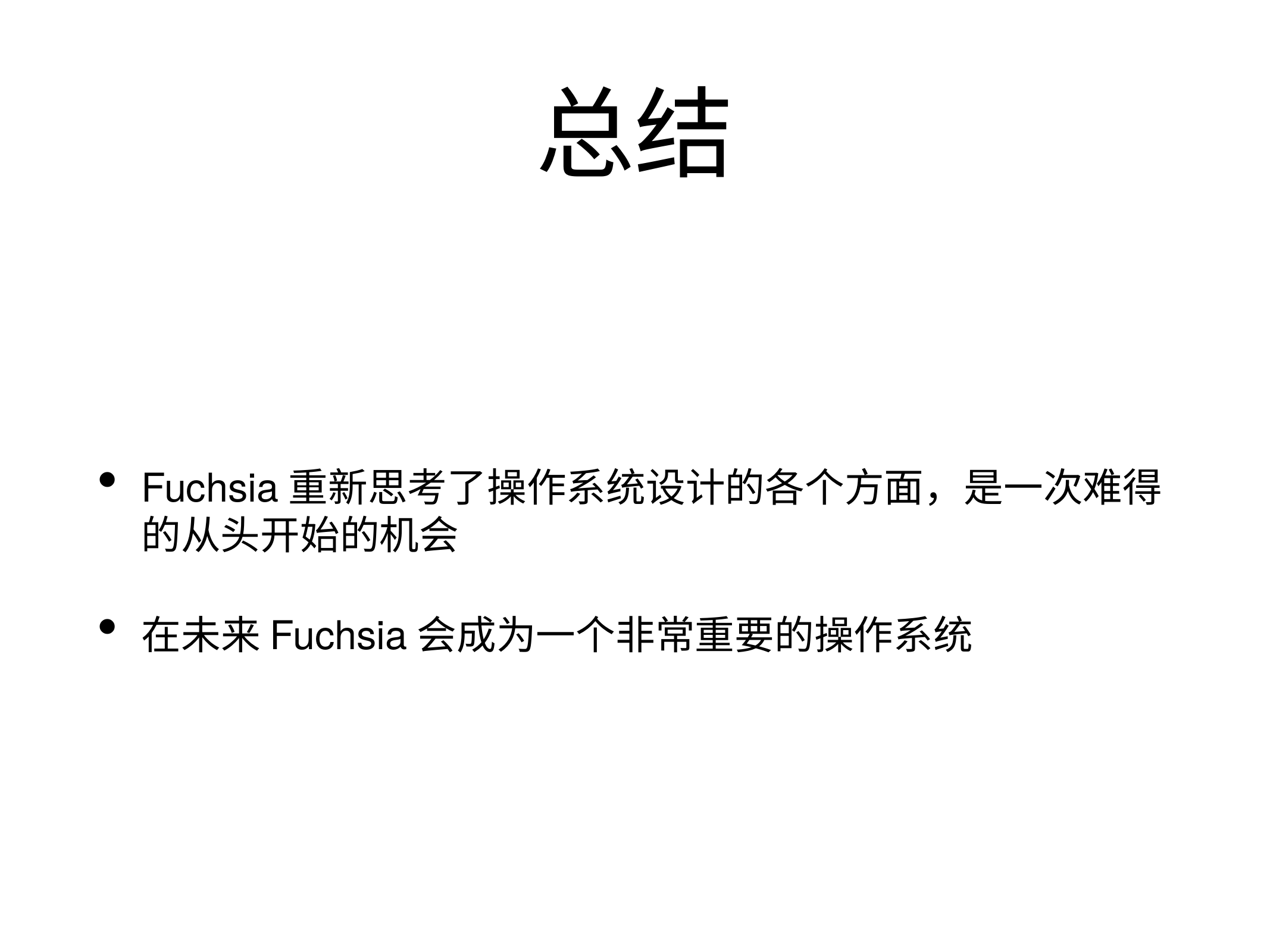

# 总结
Fuchsia重新思考了操作系统设计的各个方面，是一次难得的从头开始的机会
在未来Fuchsia会成为一个非常重要的操作系统